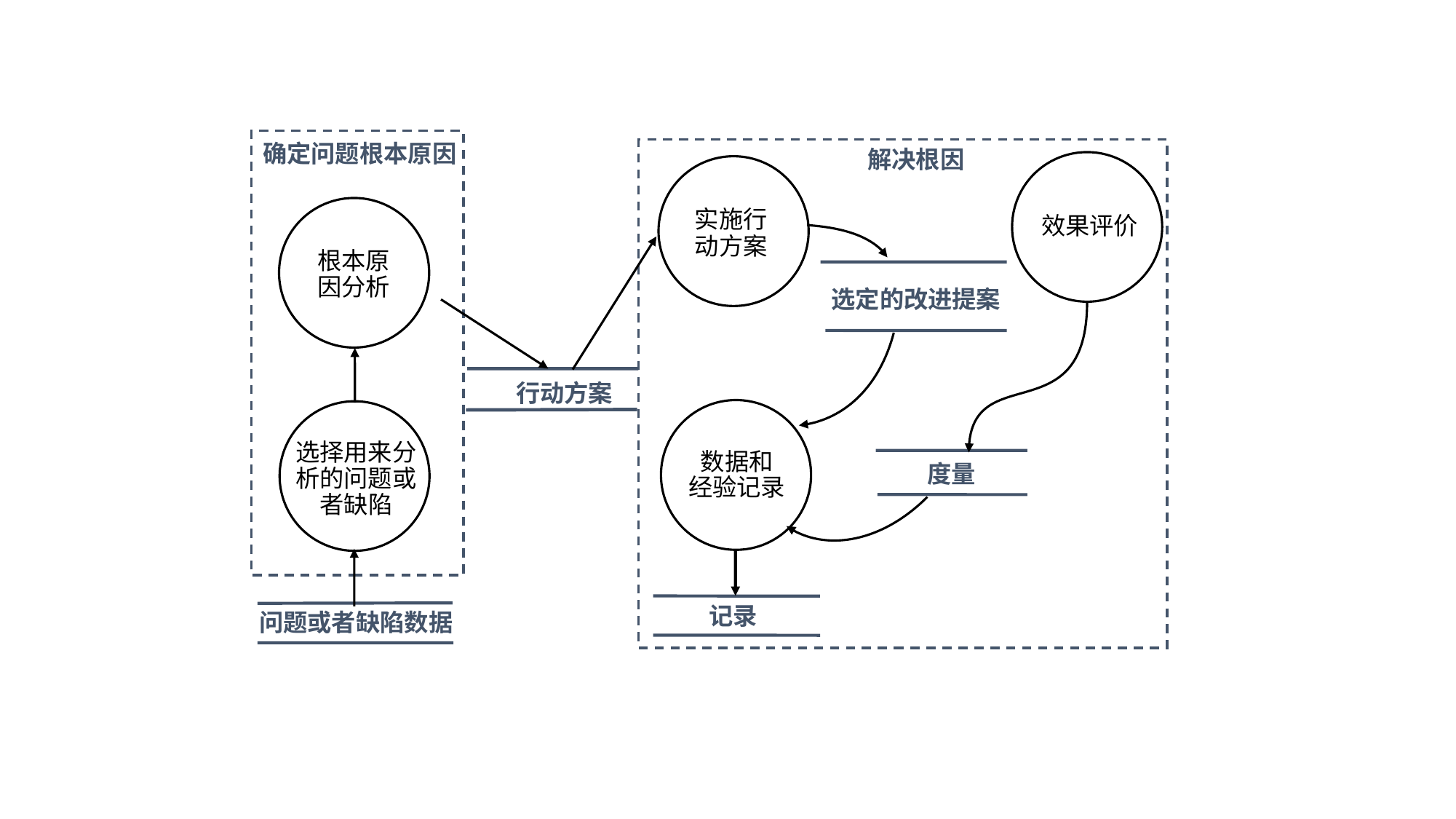

确定问题根本原因

解决根因

实施行
动方案
效果评价

根本原
因分析

选定的改进提案

行动方案

选择用来分
析的问题或
者缺陷
数据和
经验记录

度量

记录

问题或者缺陷数据